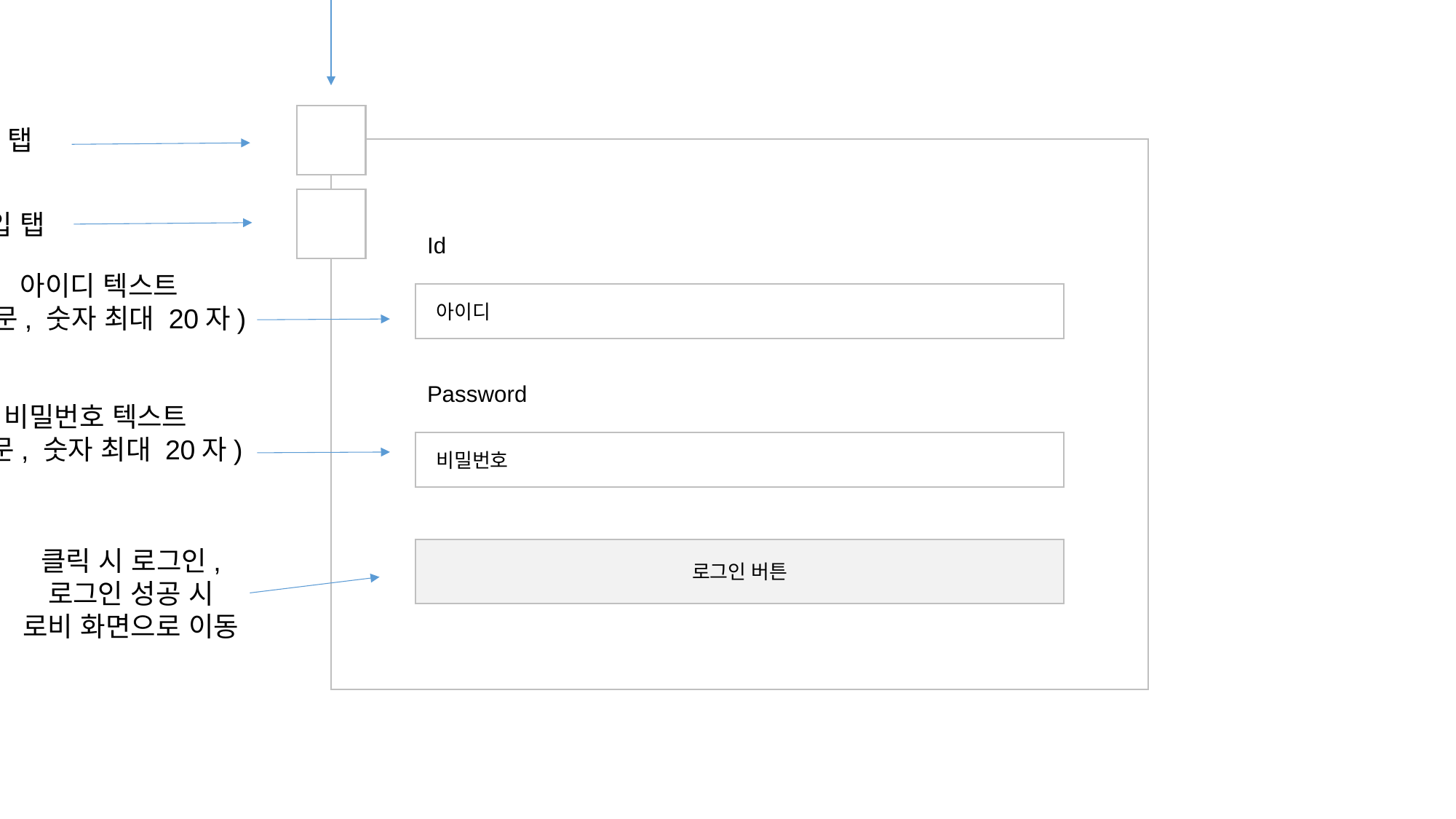

현재 클릭 된 탭 강조

로그인 탭

회원가입 탭
Id
 아이디
Password
 비밀번호
로그인 버튼
아이디 텍스트
(영문, 숫자 최대 20자)
비밀번호 텍스트
(영문, 숫자 최대 20자)
클릭 시 로그인,
로그인 성공 시
로비 화면으로 이동